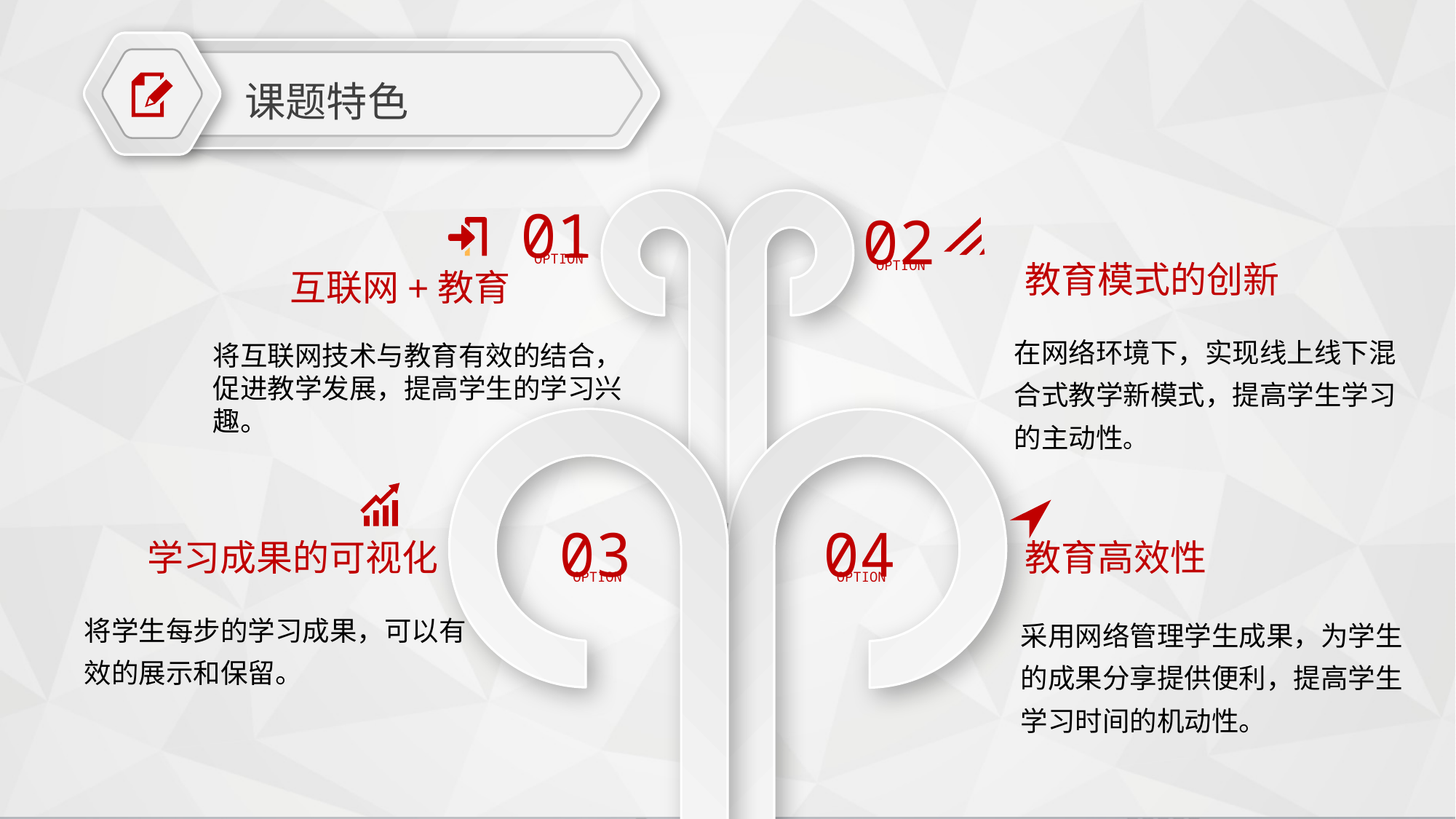

课题特色

01
OPTION
02
OPTION

 互联网+教育
将互联网技术与教育有效的结合，促进教学发展，提高学生的学习兴趣。

教育模式的创新
在网络环境下，实现线上线下混合式教学新模式，提高学生学习的主动性。

学习成果的可视化
将学生每步的学习成果，可以有效的展示和保留。

教育高效性
采用网络管理学生成果，为学生的成果分享提供便利，提高学生学习时间的机动性。

03
OPTION
04
OPTION